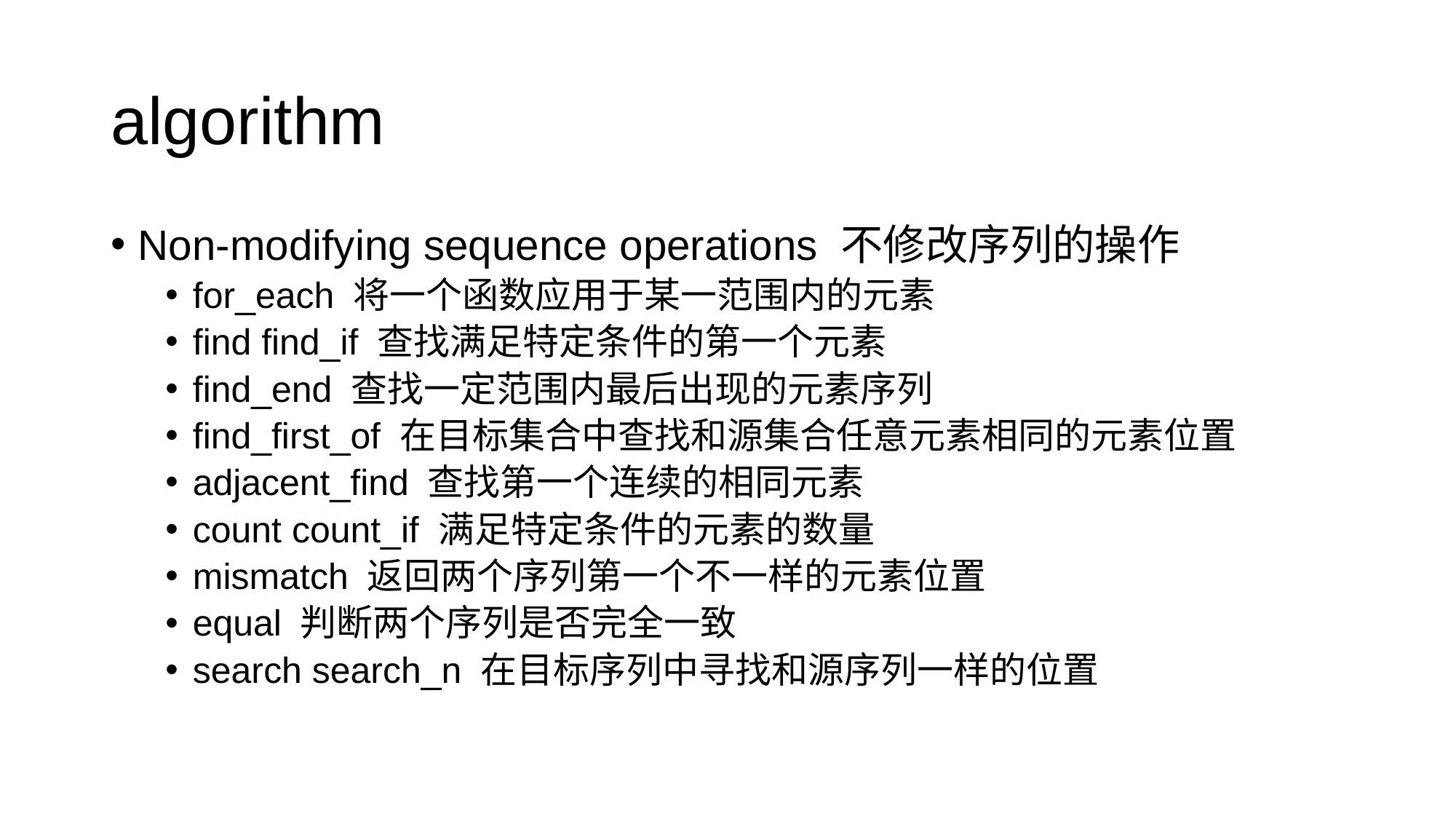

# algorithm
Non-modifying sequence operations 不修改序列的操作
for_each 将一个函数应用于某一范围内的元素
find find_if 查找满足特定条件的第一个元素
find_end 查找一定范围内最后出现的元素序列
find_first_of 在目标集合中查找和源集合任意元素相同的元素位置
adjacent_find 查找第一个连续的相同元素
count count_if 满足特定条件的元素的数量
mismatch 返回两个序列第一个不一样的元素位置
equal 判断两个序列是否完全一致
search search_n 在目标序列中寻找和源序列一样的位置